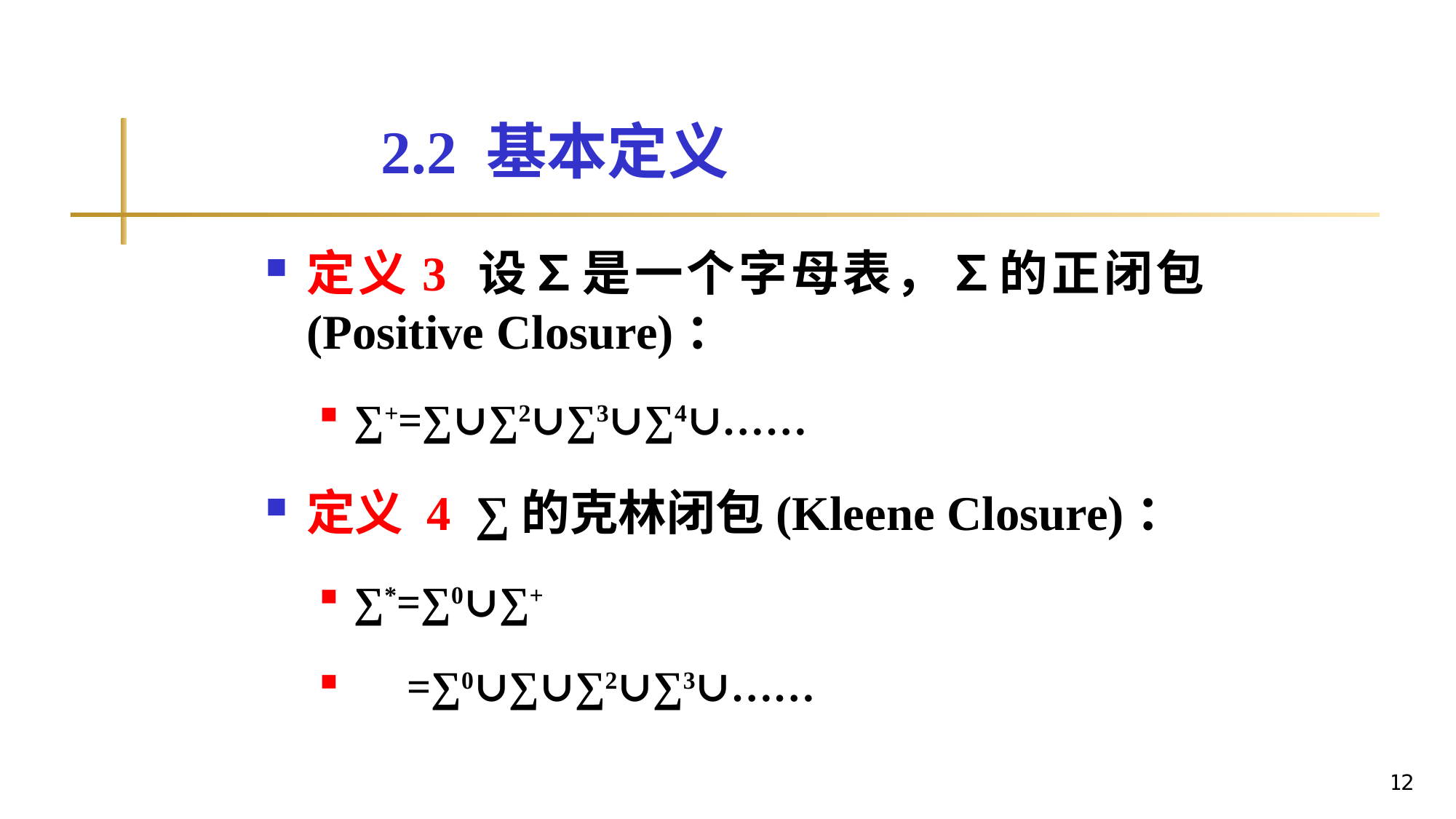

# 2.2 基本定义
定义3 设∑是一个字母表，∑的正闭包(Positive Closure)：
∑+=∑∪∑2∪∑3∪∑4∪……
定义 4  ∑的克林闭包(Kleene Closure)：
∑*=∑0∪∑+
     =∑0∪∑∪∑2∪∑3∪……
12